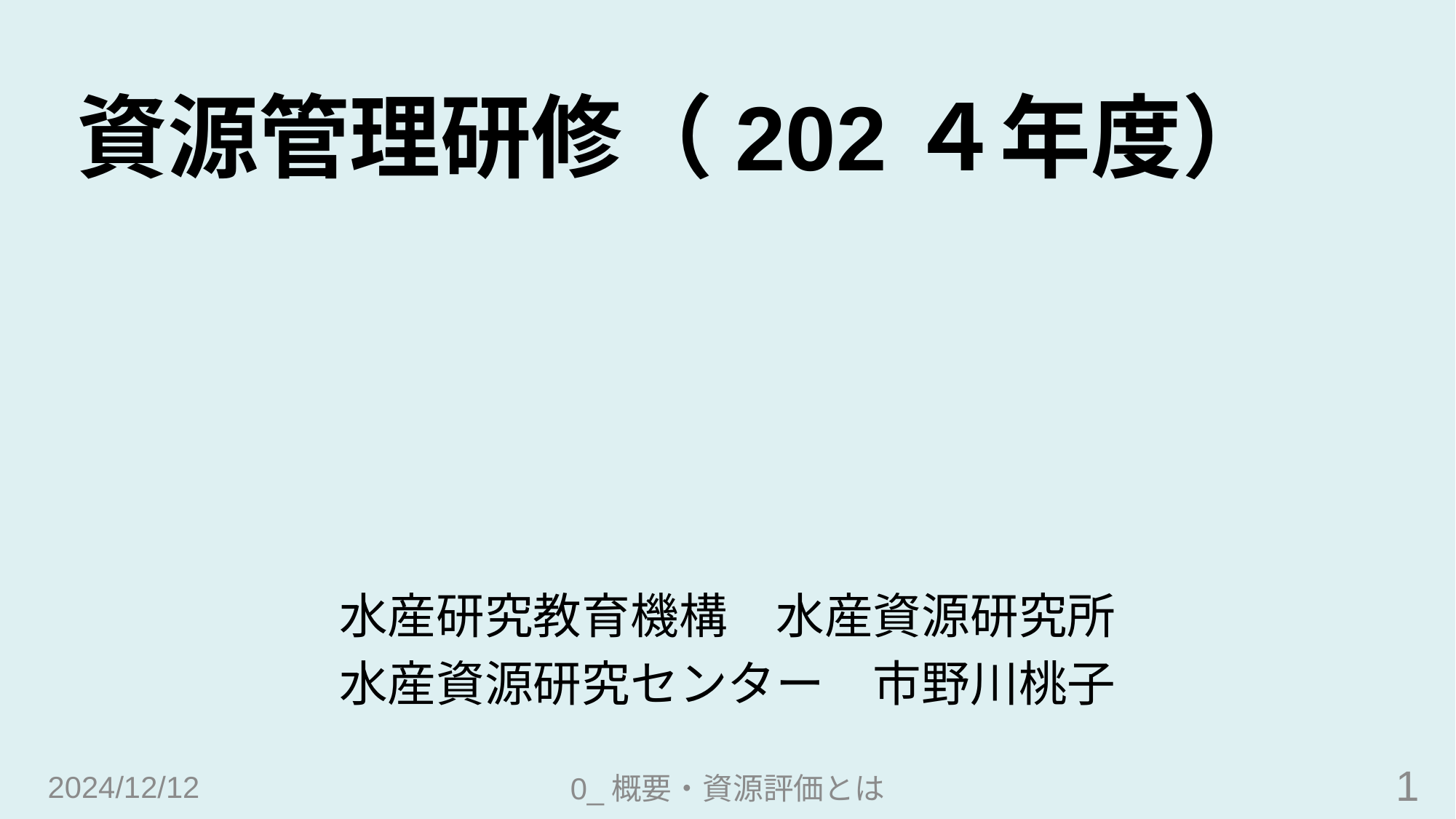

# 資源管理研修（202４年度）
水産研究教育機構　水産資源研究所
水産資源研究センター　市野川桃子
1
2024/12/12
0_概要・資源評価とは